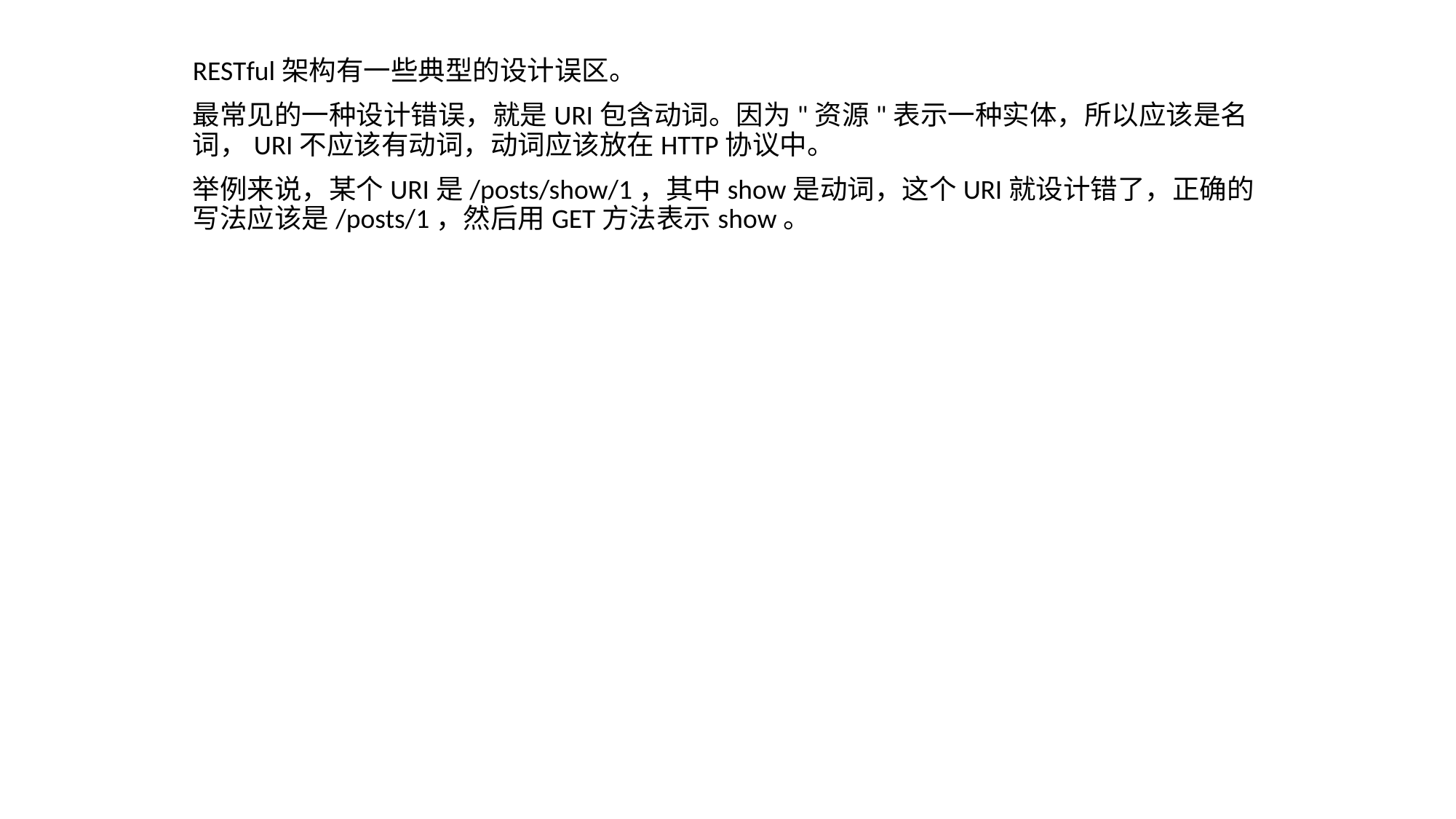

RESTful架构有一些典型的设计误区。
最常见的一种设计错误，就是URI包含动词。因为"资源"表示一种实体，所以应该是名词，URI不应该有动词，动词应该放在HTTP协议中。
举例来说，某个URI是/posts/show/1，其中show是动词，这个URI就设计错了，正确的写法应该是/posts/1，然后用GET方法表示show。